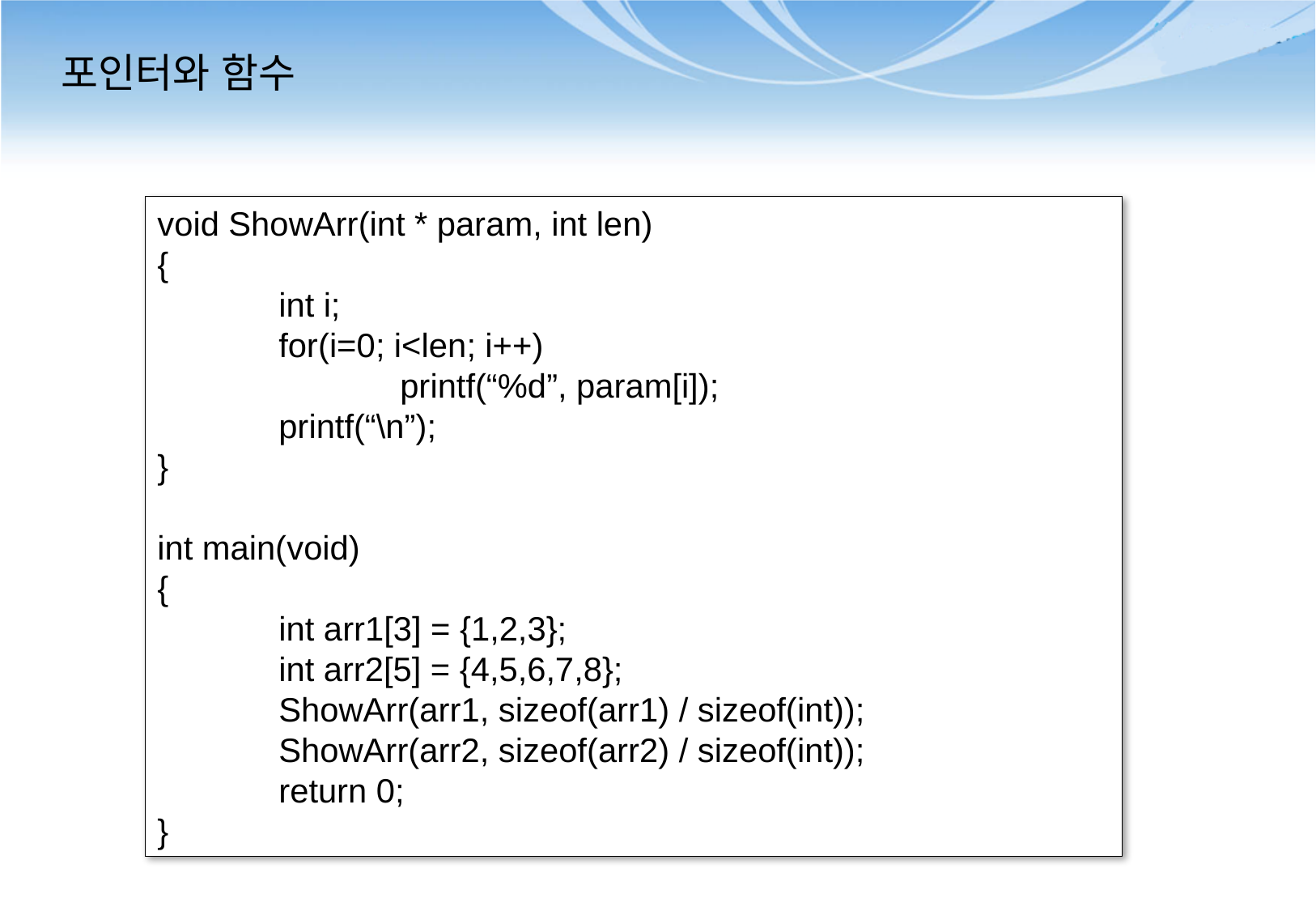

# 포인터와 함수
void ShowArr(int * param, int len)
{
	int i;
	for(i=0; i<len; i++)
		printf(“%d”, param[i]);
	printf(“\n”);
}

int main(void)
{
	int arr1[3] = {1,2,3};
	int arr2[5] = {4,5,6,7,8};
	ShowArr(arr1, sizeof(arr1) / sizeof(int));
	ShowArr(arr2, sizeof(arr2) / sizeof(int));
	return 0;
}